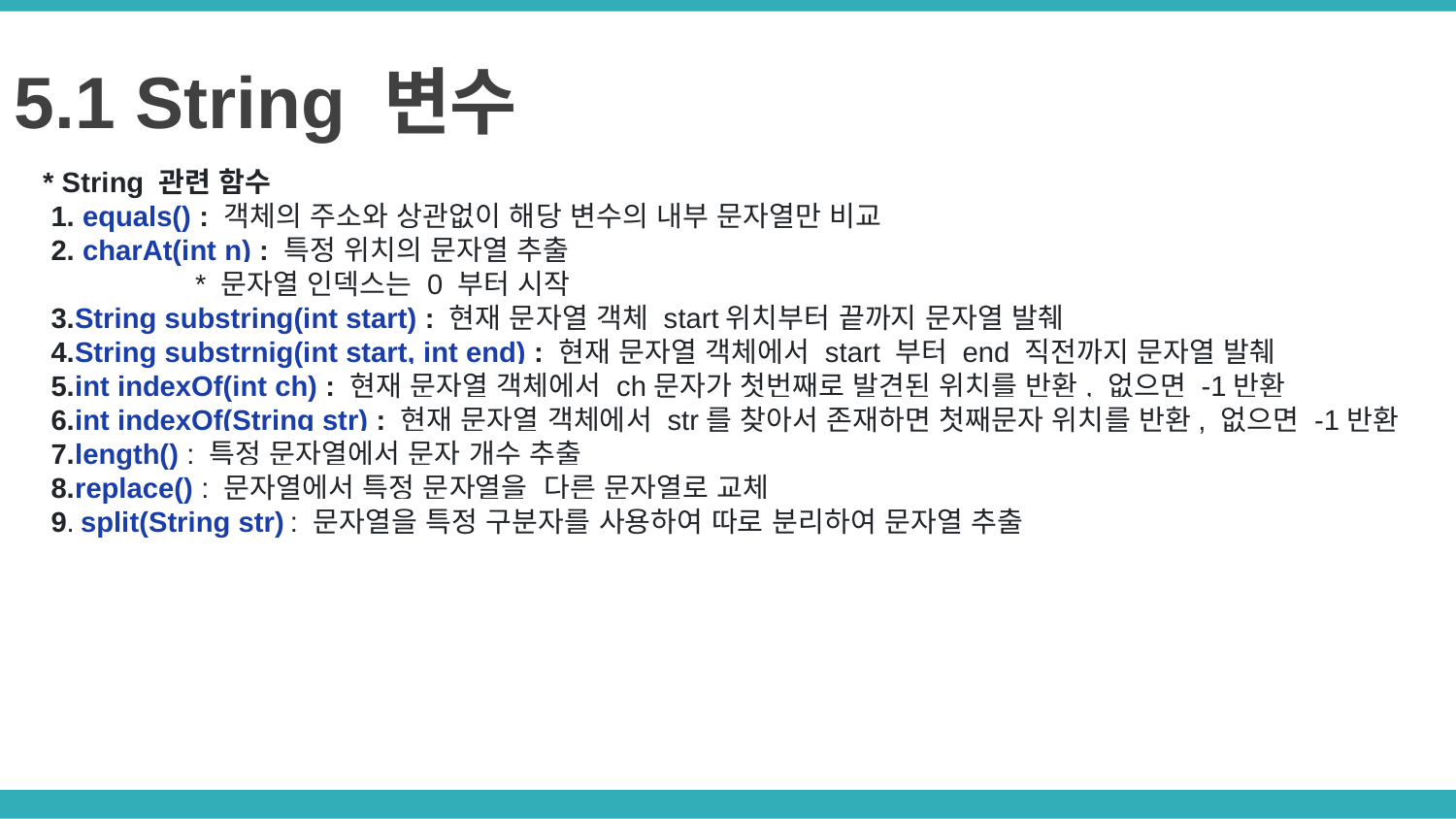

5.1 String 변수
* String 관련 함수
 1. equals() : 객체의 주소와 상관없이 해당 변수의 내부 문자열만 비교
 2. charAt(int n) : 특정 위치의 문자열 추출
                   * 문자열 인덱스는 0 부터 시작
 3.String substring(int start) : 현재 문자열 객체 start위치부터 끝까지 문자열 발췌
 4.String substrnig(int start, int end) : 현재 문자열 객체에서 start 부터 end 직전까지 문자열 발췌
 5.int indexOf(int ch) : 현재 문자열 객체에서 ch문자가 첫번째로 발견된 위치를 반환, 없으면 -1반환
 6.int indexOf(String str) : 현재 문자열 객체에서 str를 찾아서 존재하면 첫째문자 위치를 반환, 없으면 -1반환
 7.length() : 특정 문자열에서 문자 개수 추출
 8.replace() : 문자열에서 특정 문자열을  다른 문자열로 교체
 9. split(String str) : 문자열을 특정 구분자를 사용하여 따로 분리하여 문자열 추출